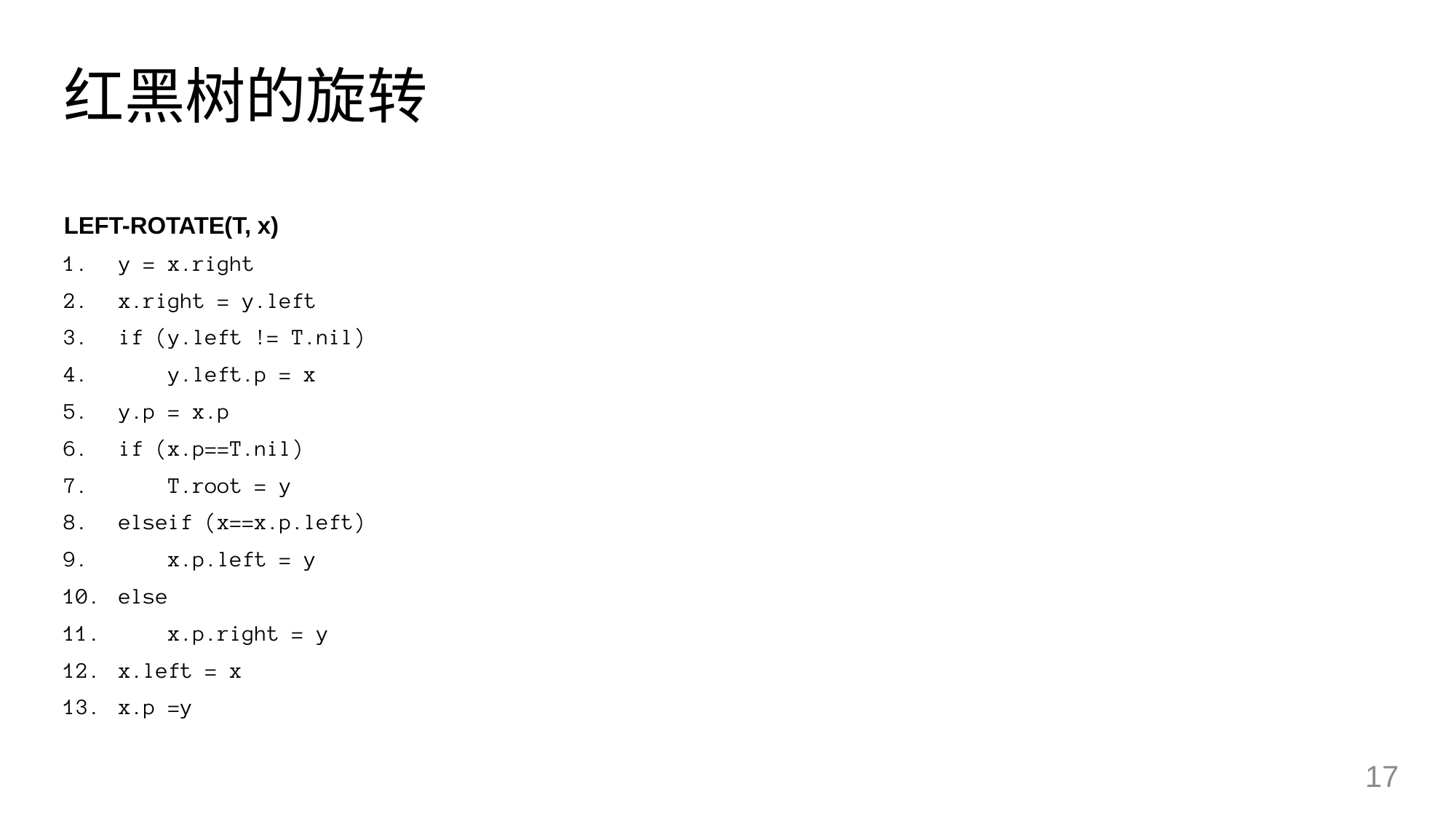

# 红黑树的旋转
LEFT-ROTATE(T, x)
y = x.right
x.right = y.left
if (y.left != T.nil)
    y.left.p = x
y.p = x.p
if (x.p==T.nil)
    T.root = y
elseif (x==x.p.left)
    x.p.left = y
else
    x.p.right = y
x.left = x
x.p =y
17